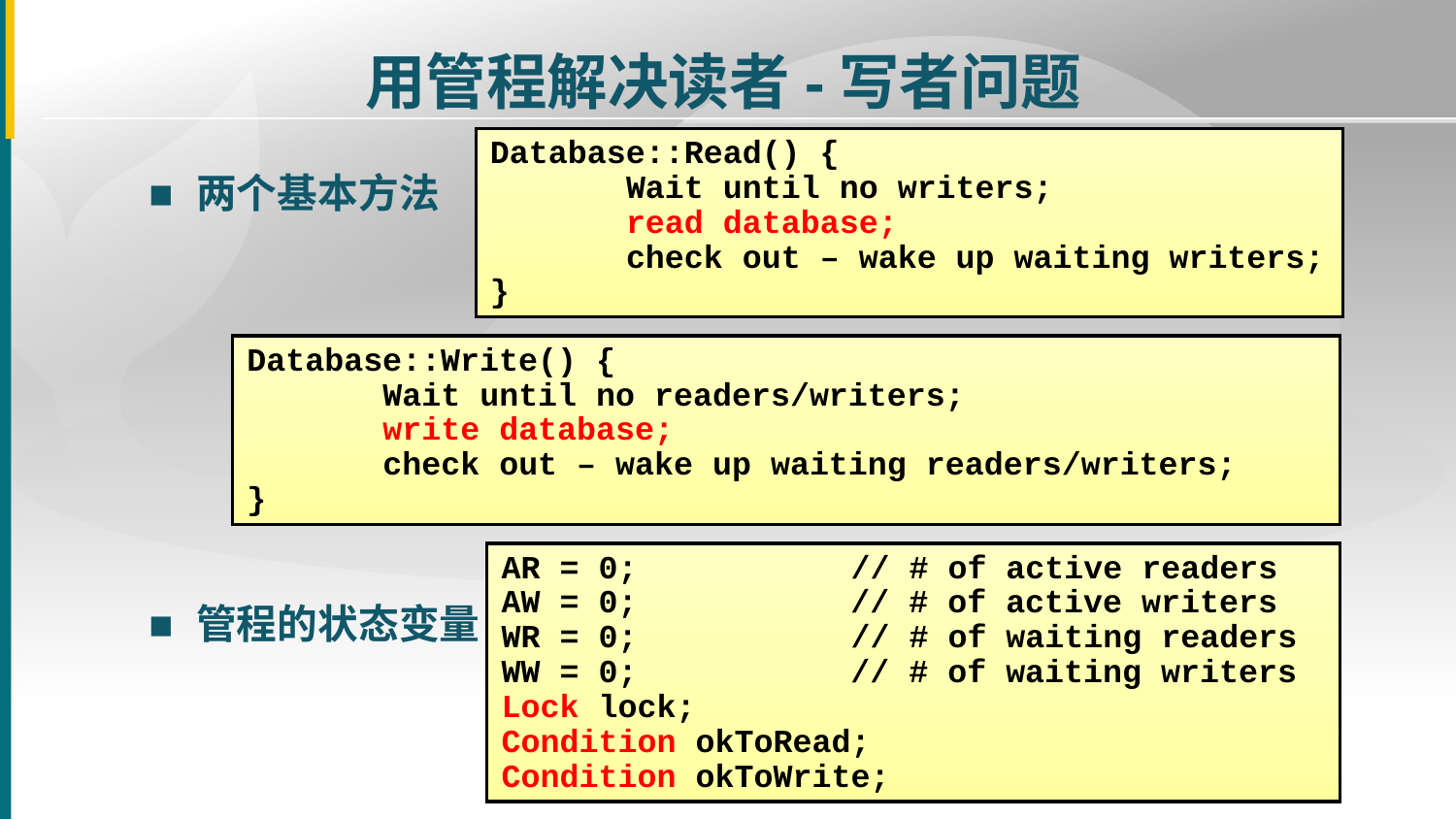

用管程解决读者-写者问题
Database::Read() {
       Wait until no writers;
       read database;
       check out – wake up waiting writers;
}
■
两个基本方法
Database::Write() {
       Wait until no readers/writers;
       write database;
       check out – wake up waiting readers/writers;
}
AR = 0;  	   // # of active readers
AW = 0;           // # of active writers
WR = 0; 	   // # of waiting readers
WW = 0;           // # of waiting writers
Lock lock;
Condition okToRead;
Condition okToWrite;
■
管程的状态变量